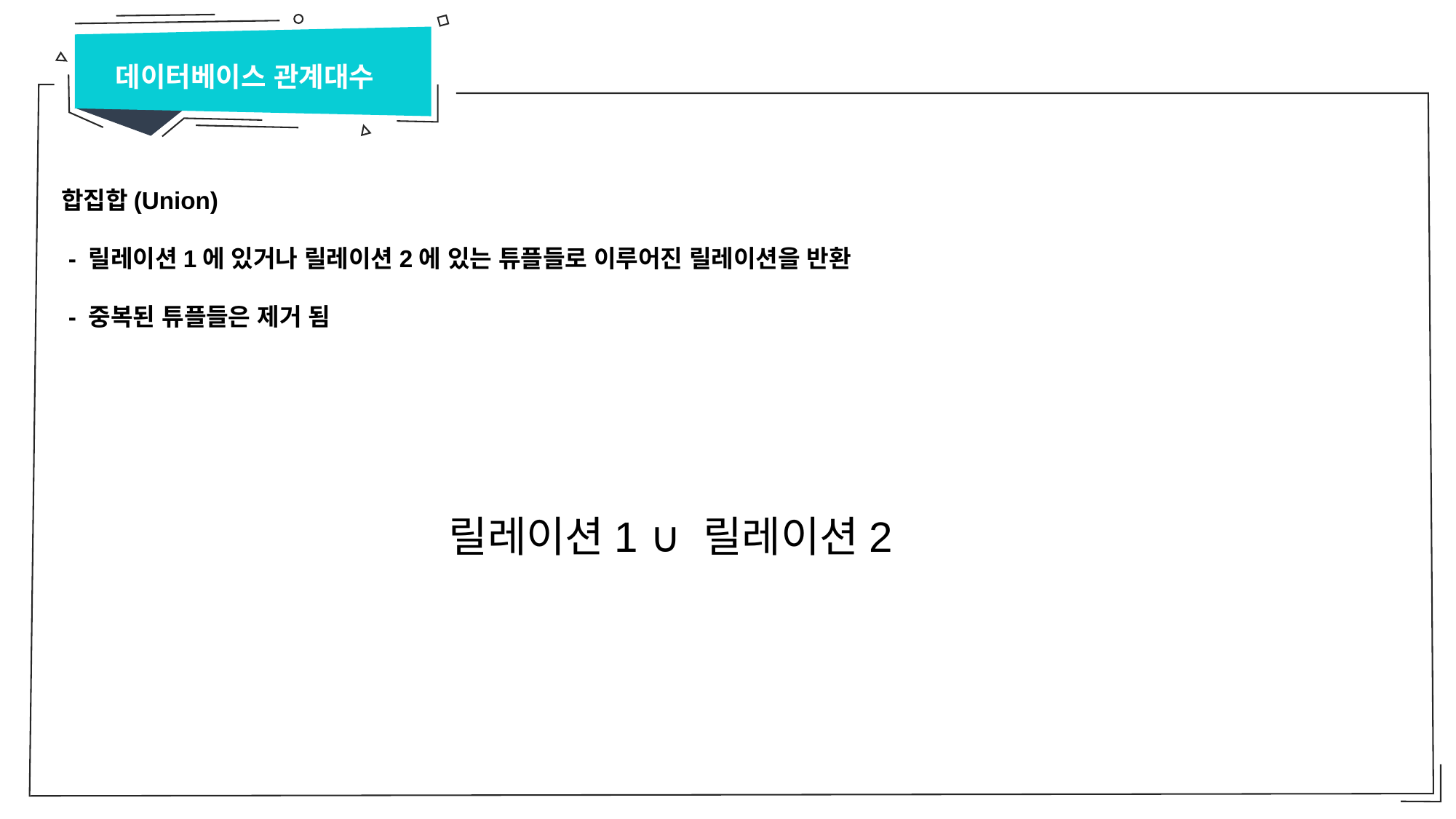

데이터베이스 관계대수
합집합(Union)
 - 릴레이션1에 있거나 릴레이션2에 있는 튜플들로 이루어진 릴레이션을 반환
 - 중복된 튜플들은 제거 됨
릴레이션1 ∪ 릴레이션2